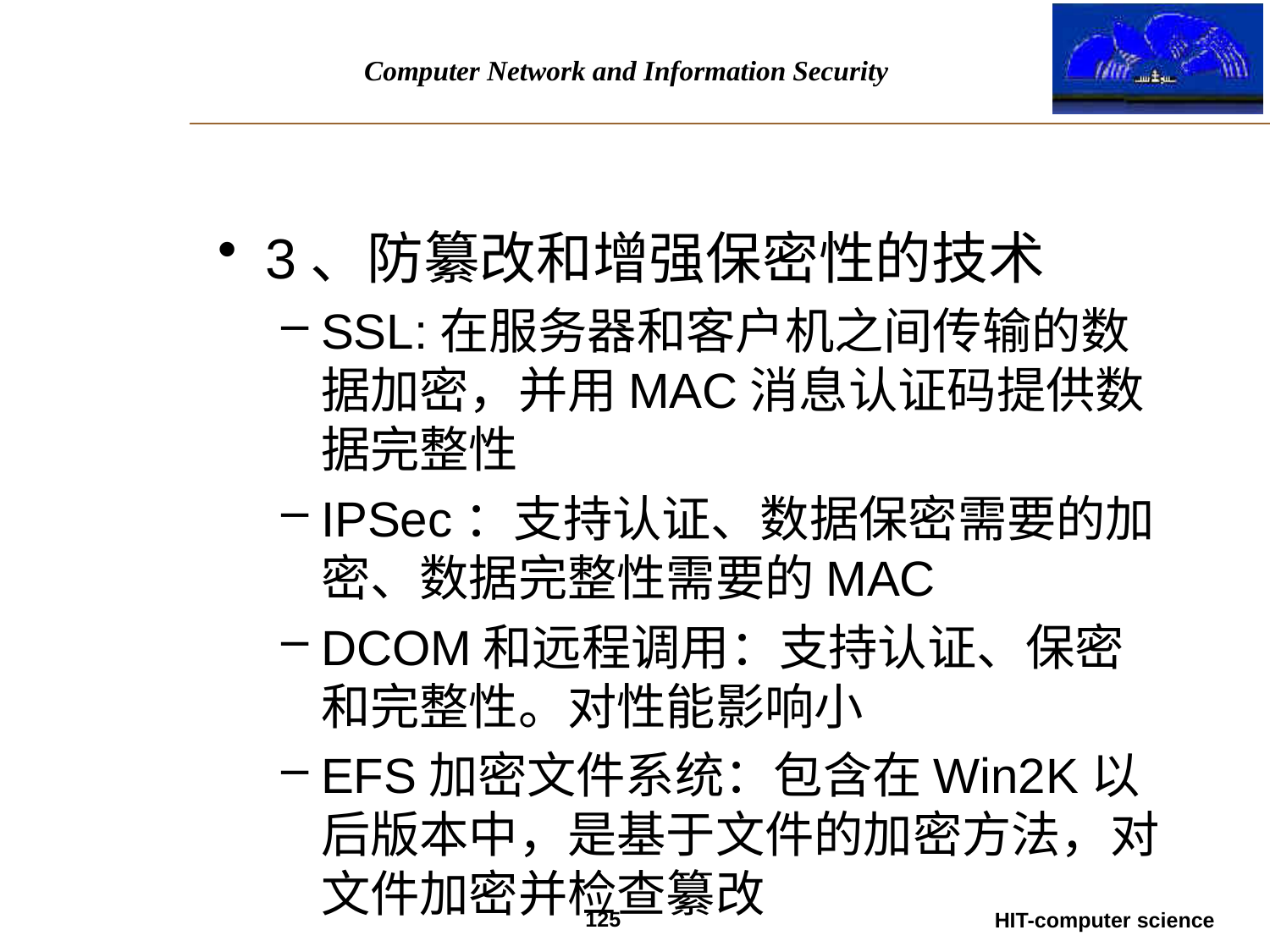

3、防纂改和增强保密性的技术
SSL:在服务器和客户机之间传输的数据加密，并用MAC消息认证码提供数据完整性
IPSec：支持认证、数据保密需要的加密、数据完整性需要的MAC
DCOM和远程调用：支持认证、保密和完整性。对性能影响小
EFS加密文件系统：包含在Win2K以后版本中，是基于文件的加密方法，对文件加密并检查纂改

125
HIT-computer science